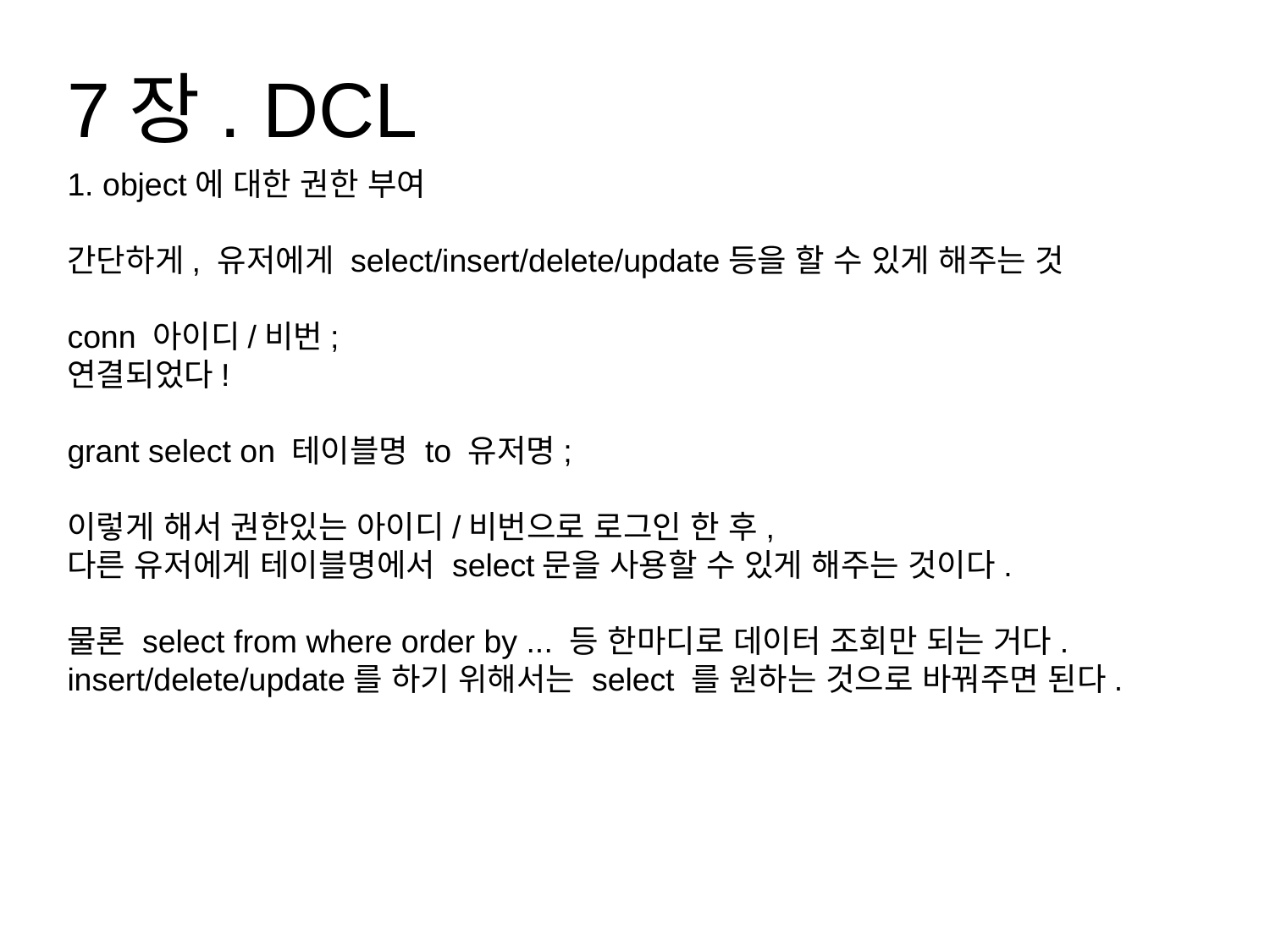

7장. DCL
1. object에 대한 권한 부여

간단하게, 유저에게 select/insert/delete/update등을 할 수 있게 해주는 것

conn 아이디/비번;
연결되었다!

grant select on 테이블명 to 유저명;

이렇게 해서 권한있는 아이디/비번으로 로그인 한 후,
다른 유저에게 테이블명에서 select문을 사용할 수 있게 해주는 것이다.

물론 select from where order by ... 등 한마디로 데이터 조회만 되는 거다.
insert/delete/update를 하기 위해서는 select 를 원하는 것으로 바꿔주면 된다.